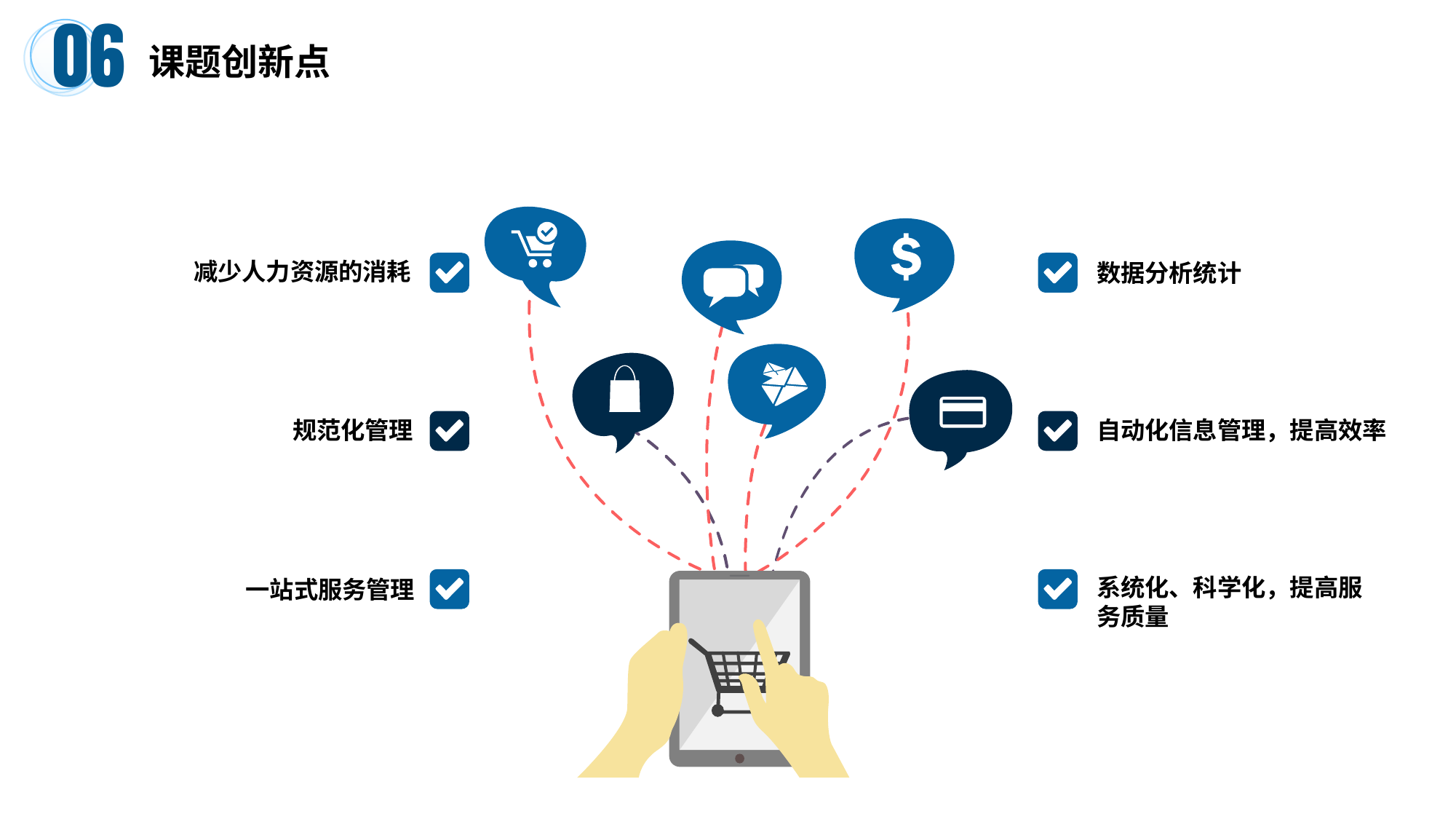

06

课题创新点

减少人力资源的消耗
数据分析统计

自动化信息管理，提高效率
规范化管理

系统化、科学化，提高服务质量
一站式服务管理